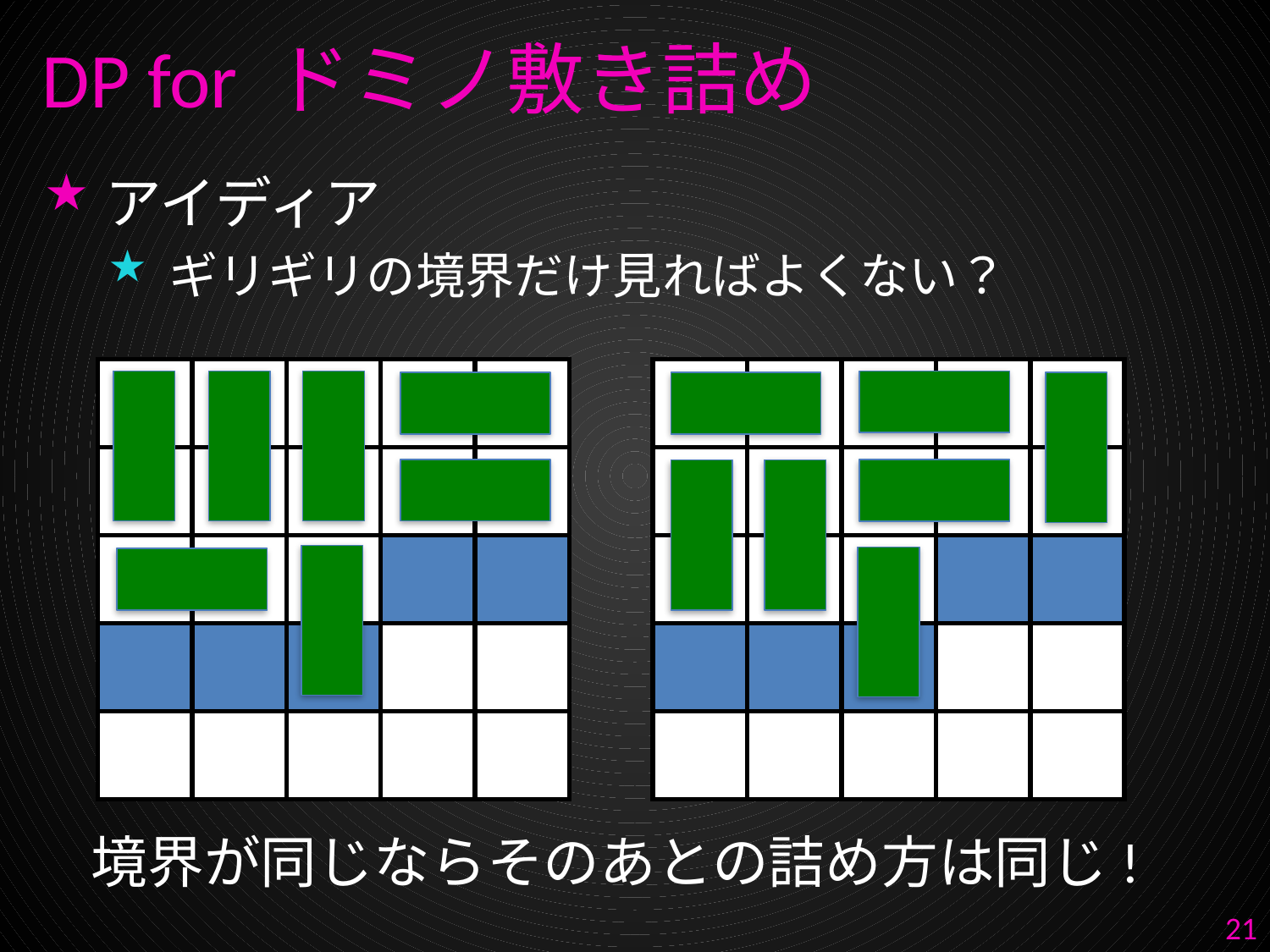

# DP for ドミノ敷き詰め
アイディア
ギリギリの境界だけ見ればよくない？

|  |  |  |  |  |
| --- | --- | --- | --- | --- |
|  |  |  |  |  |
|  |  |  |  |  |
|  |  |  |  |  |
|  |  |  |  |  |
|  |  |  |  |  |
| --- | --- | --- | --- | --- |
|  |  |  |  |  |
|  |  |  |  |  |
|  |  |  |  |  |
|  |  |  |  |  |

境界が同じならそのあとの詰め方は同じ!
21